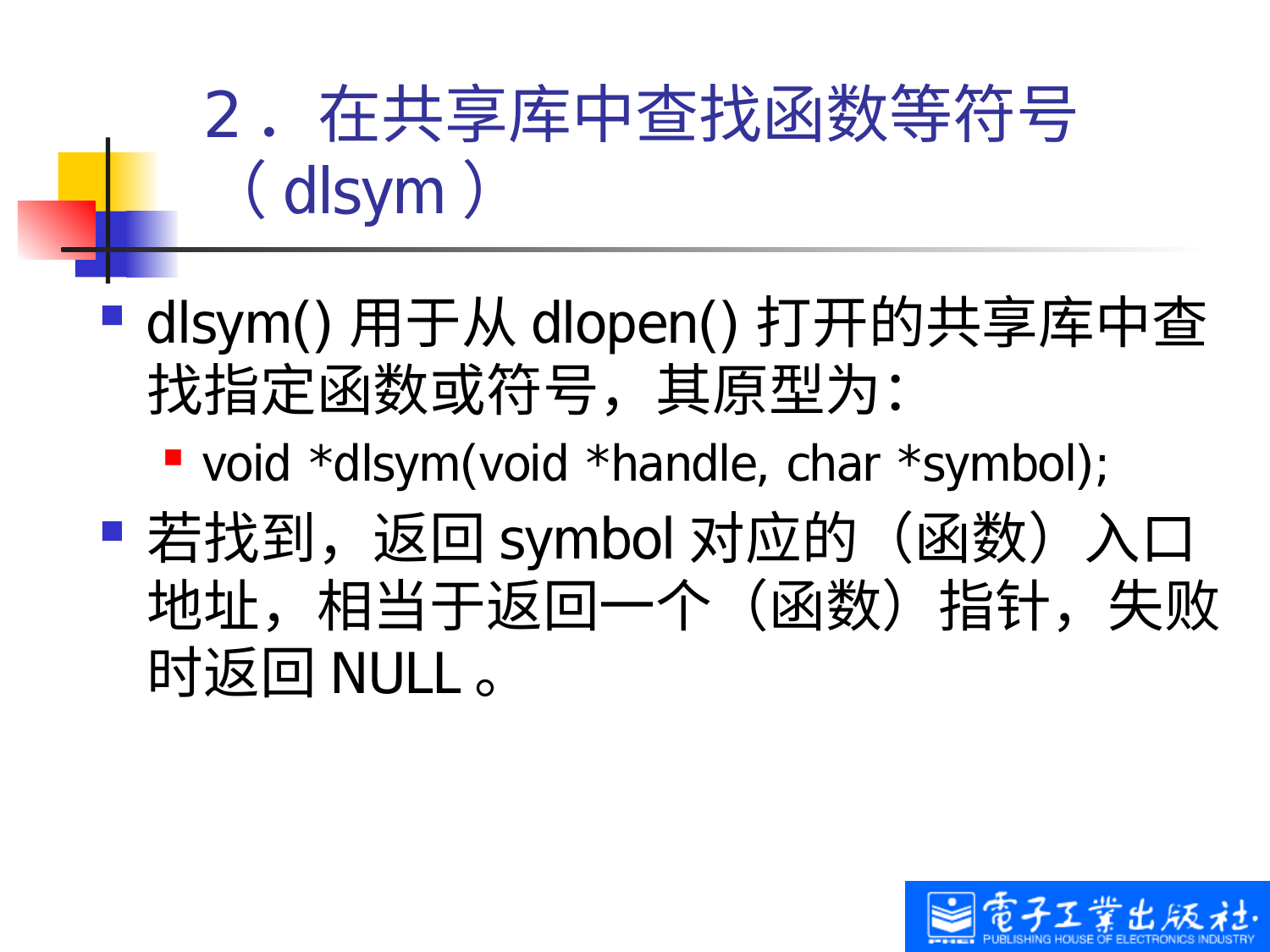

# 2．在共享库中查找函数等符号（dlsym）
dlsym()用于从dlopen()打开的共享库中查找指定函数或符号，其原型为：
void *dlsym(void *handle, char *symbol);
若找到，返回symbol对应的（函数）入口地址，相当于返回一个（函数）指针，失败时返回NULL。